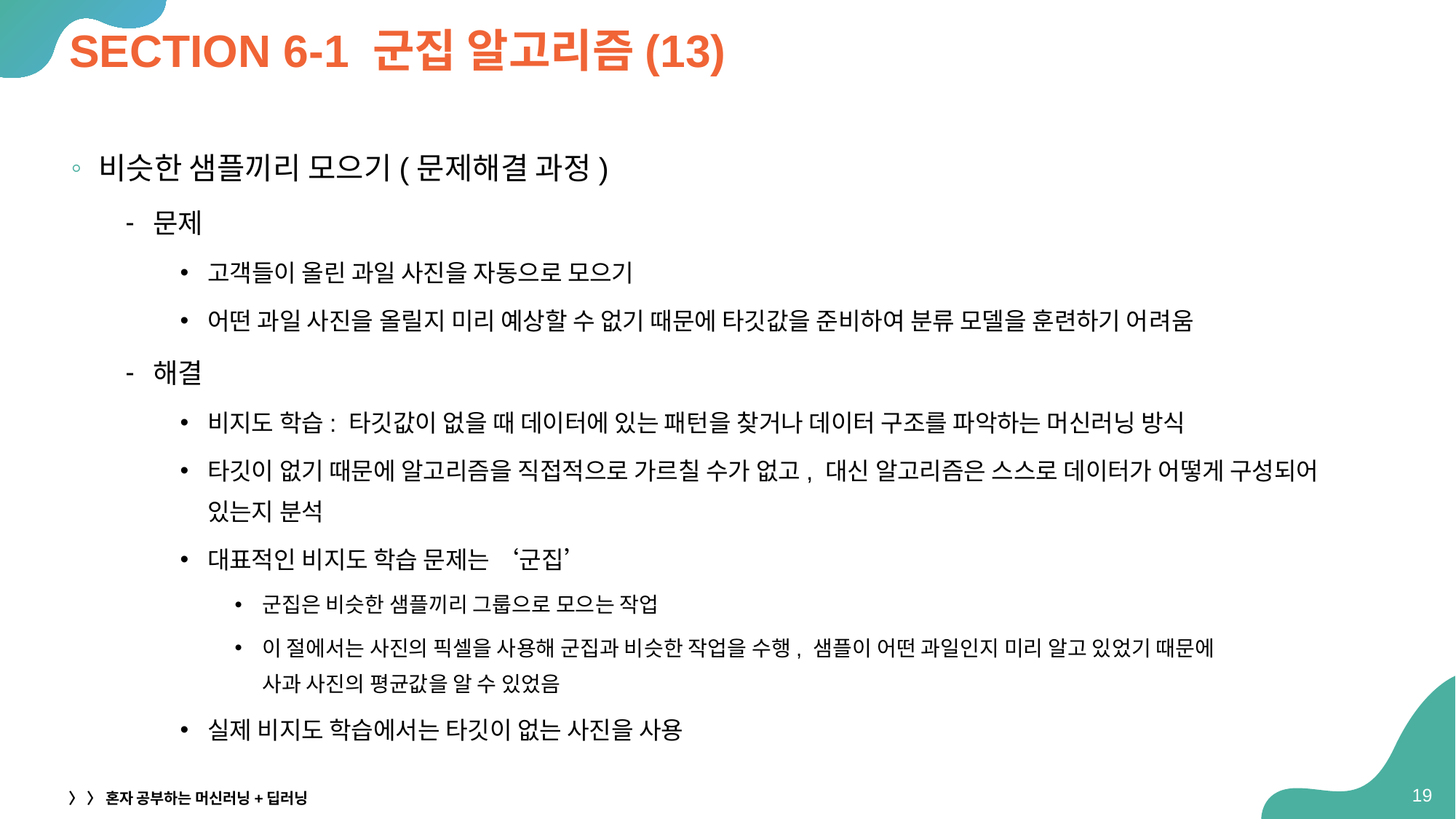

# SECTION 6-1 군집 알고리즘(13)
비슷한 샘플끼리 모으기(문제해결 과정)
문제
고객들이 올린 과일 사진을 자동으로 모으기
어떤 과일 사진을 올릴지 미리 예상할 수 없기 때문에 타깃값을 준비하여 분류 모델을 훈련하기 어려움
해결
비지도 학습: 타깃값이 없을 때 데이터에 있는 패턴을 찾거나 데이터 구조를 파악하는 머신러닝 방식
타깃이 없기 때문에 알고리즘을 직접적으로 가르칠 수가 없고, 대신 알고리즘은 스스로 데이터가 어떻게 구성되어 있는지 분석
대표적인 비지도 학습 문제는 ‘군집’
군집은 비슷한 샘플끼리 그룹으로 모으는 작업
이 절에서는 사진의 픽셀을 사용해 군집과 비슷한 작업을 수행, 샘플이 어떤 과일인지 미리 알고 있었기 때문에
사과 사진의 평균값을 알 수 있었음
실제 비지도 학습에서는 타깃이 없는 사진을 사용
19
〉 〉 혼자 공부하는 머신러닝+딥러닝